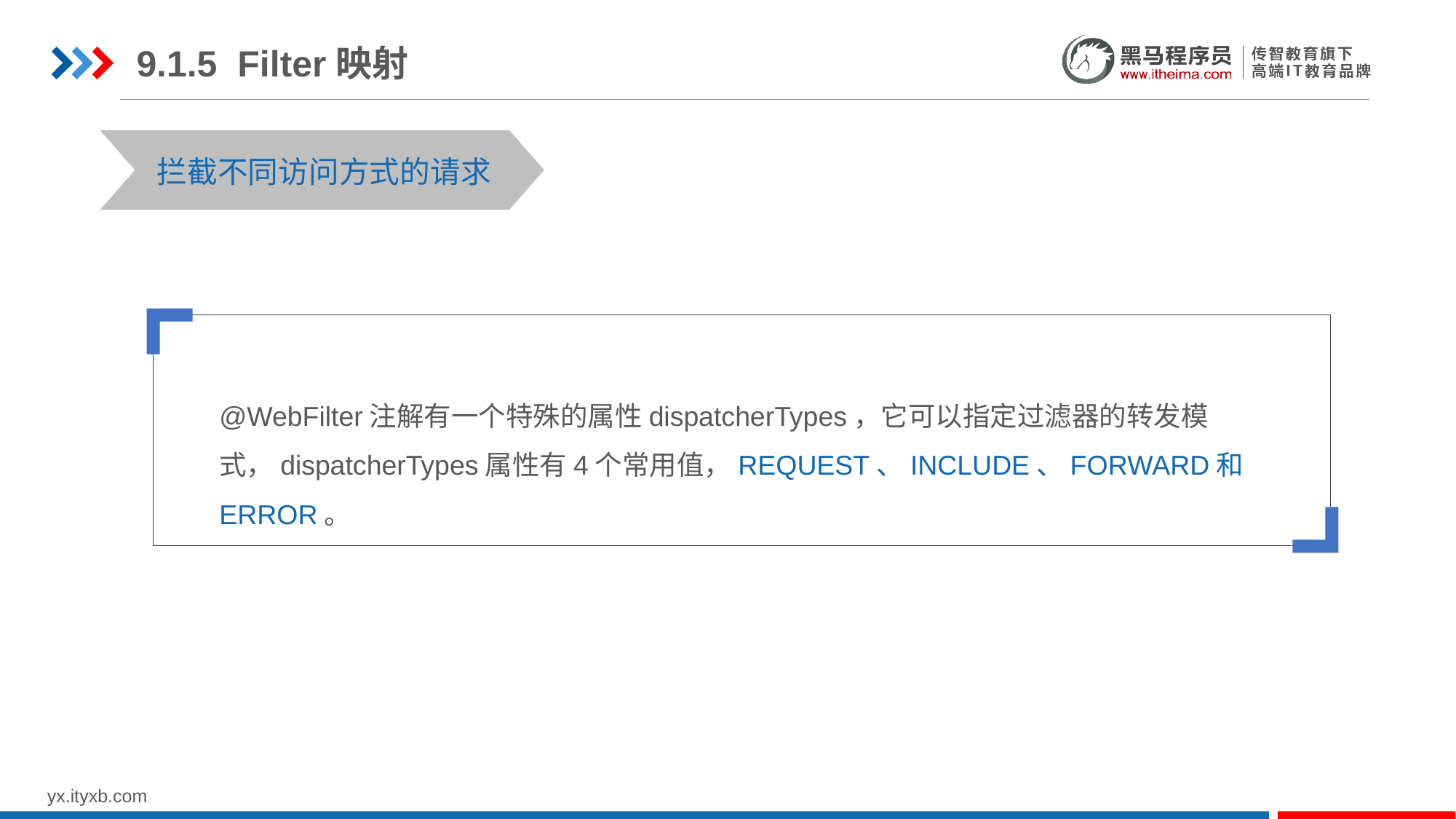

9.1.5  Filter映射

拦截不同访问方式的请求

@WebFilter注解有一个特殊的属性dispatcherTypes，它可以指定过滤器的转发模式，dispatcherTypes属性有4个常用值，REQUEST、INCLUDE、FORWARD和ERROR。